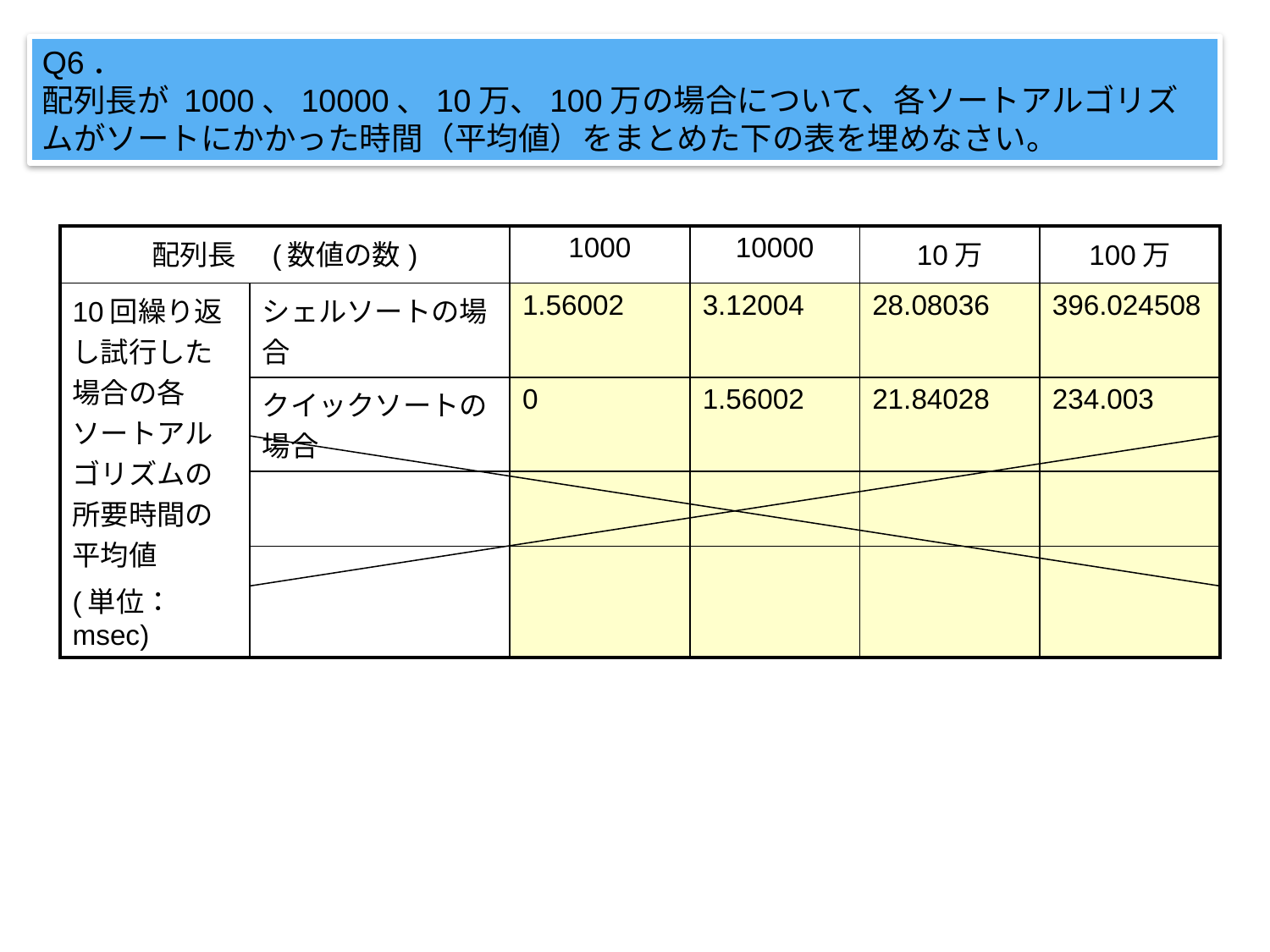

Q6．
配列長が 1000、10000、10万、100万の場合について、各ソートアルゴリズムがソートにかかった時間（平均値）をまとめた下の表を埋めなさい。
| 配列長　(数値の数) |  | 1000 | 10000 | 10万 | 100万 |
| --- | --- | --- | --- | --- | --- |
| 10回繰り返し試行した場合の各ソートアルゴリズムの所要時間の平均値 (単位：msec) | シェルソートの場合 | 1.56002 | 3.12004 | 28.08036 | 396.024508 |
|  | クイックソートの場合 | 0 | 1.56002 | 21.84028 | 234.003 |
|  |  |  |  |  |  |
|  |  |  |  |  |  |